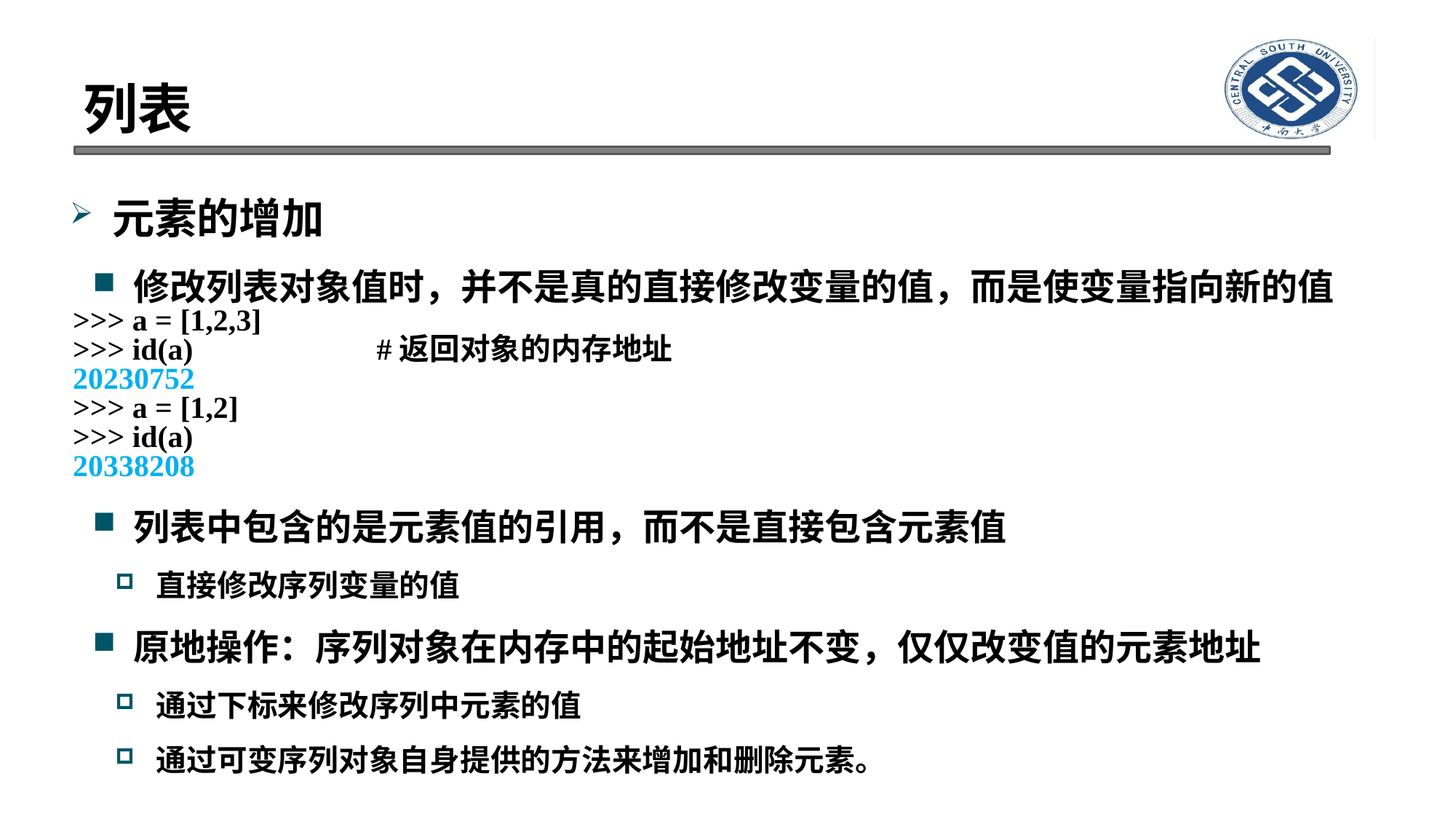

# 列表
元素的增加
修改列表对象值时，并不是真的直接修改变量的值，而是使变量指向新的值
>>> a = [1,2,3]
>>> id(a)                        #返回对象的内存地址
20230752
>>> a = [1,2]
>>> id(a)
20338208
列表中包含的是元素值的引用，而不是直接包含元素值
直接修改序列变量的值
原地操作：序列对象在内存中的起始地址不变，仅仅改变值的元素地址
通过下标来修改序列中元素的值
通过可变序列对象自身提供的方法来增加和删除元素。